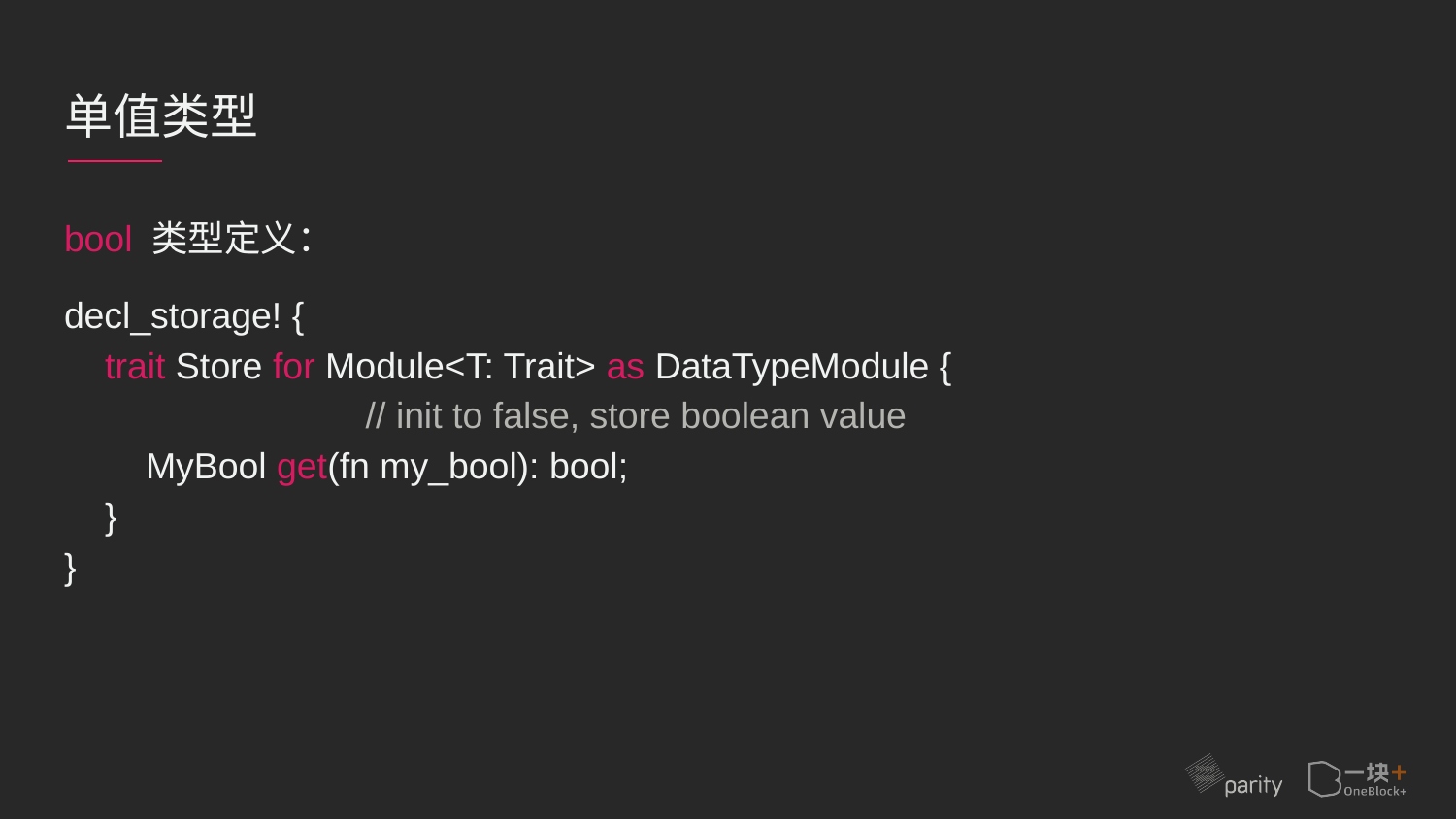

# 单值类型
bool 类型定义：

decl_storage! {
    trait Store for Module<T: Trait> as DataTypeModule {
		 // init to false, store boolean value
        MyBool get(fn my_bool): bool;
    }
}